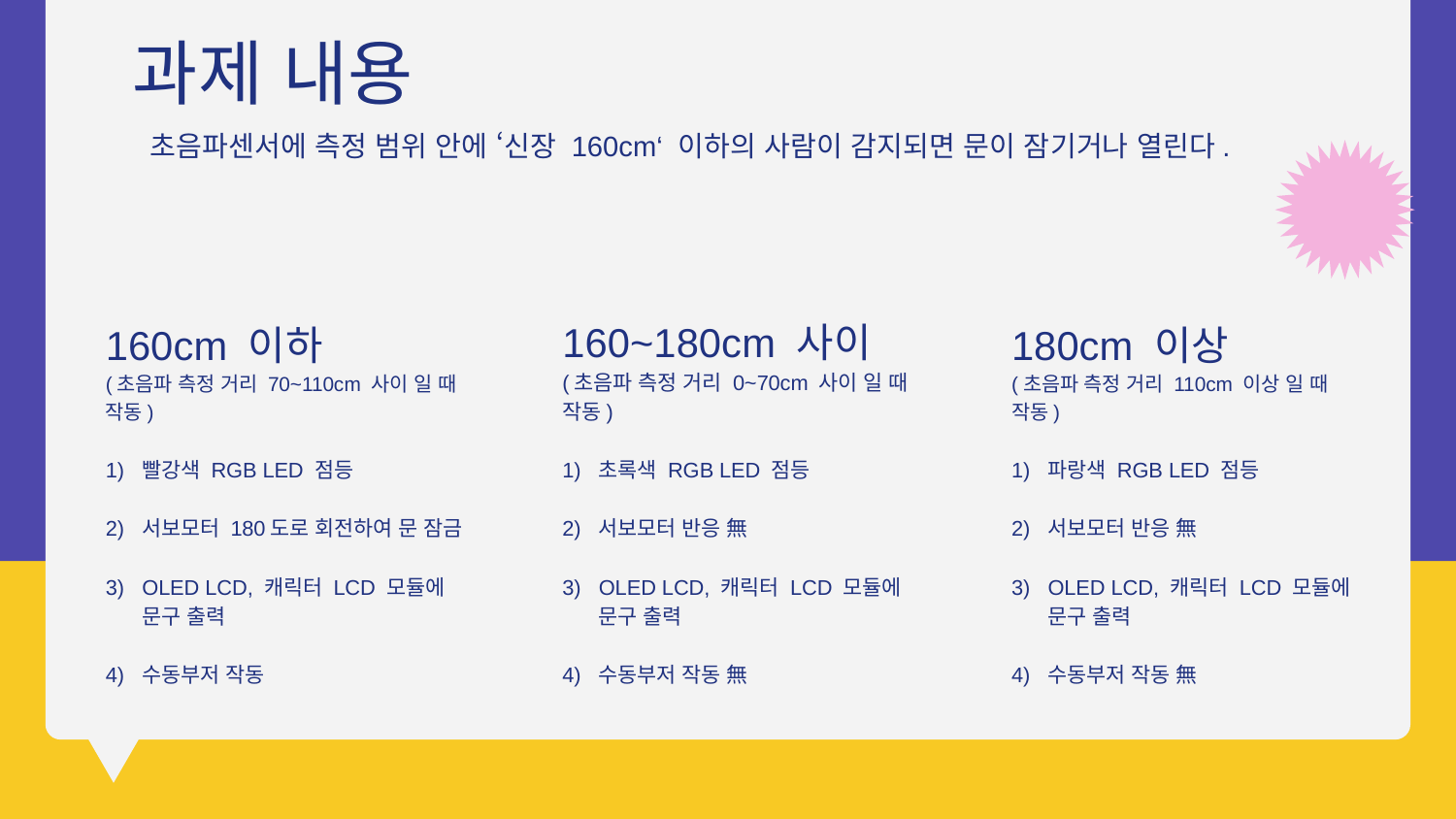

# 과제 내용
초음파센서에 측정 범위 안에 ‘신장 160cm‘ 이하의 사람이 감지되면 문이 잠기거나 열린다.

160cm 이하
(초음파 측정 거리 70~110cm 사이 일 때 작동)
160~180cm 사이
(초음파 측정 거리 0~70cm 사이 일 때 작동)
180cm 이상
(초음파 측정 거리 110cm 이상 일 때 작동)
파랑색 RGB LED 점등

서보모터 반응 無

OLED LCD, 캐릭터 LCD 모듈에 문구 출력

수동부저 작동 無

빨강색 RGB LED 점등

서보모터 180도로 회전하여 문 잠금

OLED LCD, 캐릭터 LCD 모듈에 문구 출력

수동부저 작동

초록색 RGB LED 점등

서보모터 반응 無

OLED LCD, 캐릭터 LCD 모듈에 문구 출력

수동부저 작동 無